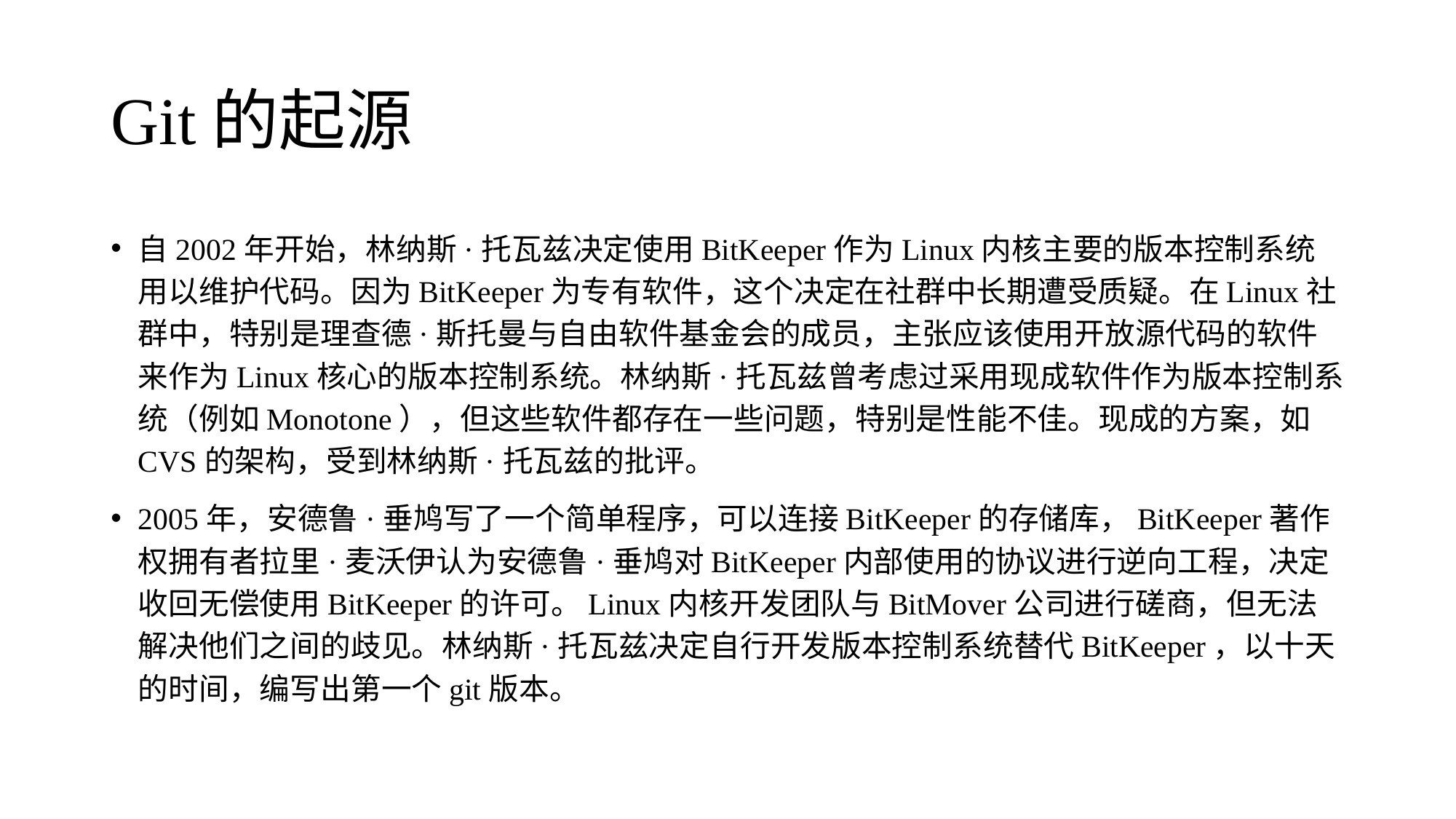

# Git的起源
自2002年开始，林纳斯·托瓦兹决定使用BitKeeper作为Linux内核主要的版本控制系统用以维护代码。因为BitKeeper为专有软件，这个决定在社群中长期遭受质疑。在Linux社群中，特别是理查德·斯托曼与自由软件基金会的成员，主张应该使用开放源代码的软件来作为Linux核心的版本控制系统。林纳斯·托瓦兹曾考虑过采用现成软件作为版本控制系统（例如Monotone），但这些软件都存在一些问题，特别是性能不佳。现成的方案，如CVS的架构，受到林纳斯·托瓦兹的批评。
2005年，安德鲁·垂鸠写了一个简单程序，可以连接BitKeeper的存储库，BitKeeper著作权拥有者拉里·麦沃伊认为安德鲁·垂鸠对BitKeeper内部使用的协议进行逆向工程，决定收回无偿使用BitKeeper的许可。Linux内核开发团队与BitMover公司进行磋商，但无法解决他们之间的歧见。林纳斯·托瓦兹决定自行开发版本控制系统替代BitKeeper，以十天的时间，编写出第一个git版本。